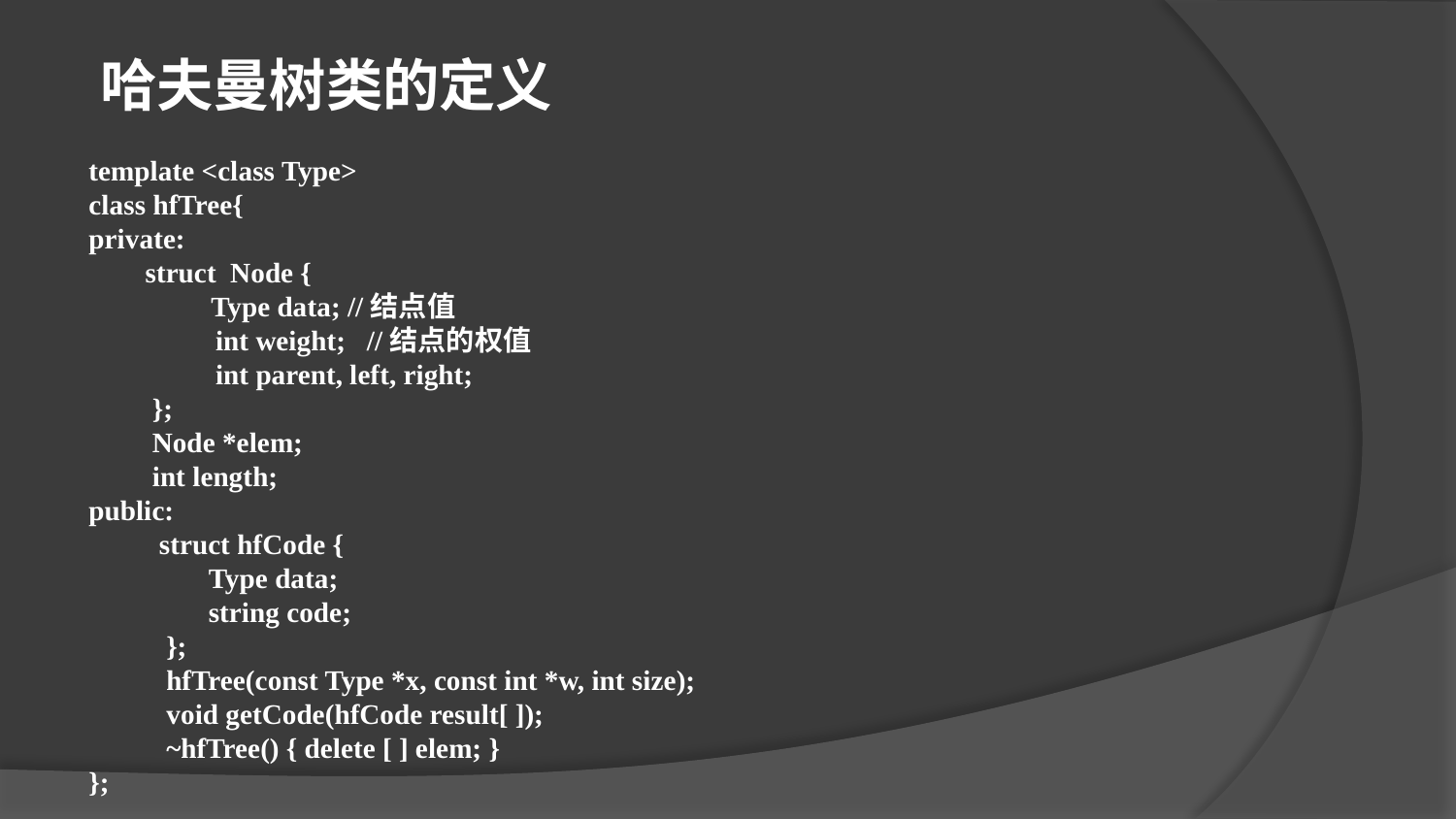

哈夫曼树类的定义
template <class Type>
class hfTree{
private:
        struct  Node {
	       Type data; //结点值
                  int weight;   //结点的权值
                  int parent, left, right;
         };
         Node *elem;
         int length;
public:
          struct hfCode {
                 Type data;
                 string code;
           };
           hfTree(const Type *x, const int *w, int size);
           void getCode(hfCode result[ ]);
           ~hfTree() { delete [ ] elem; }
};